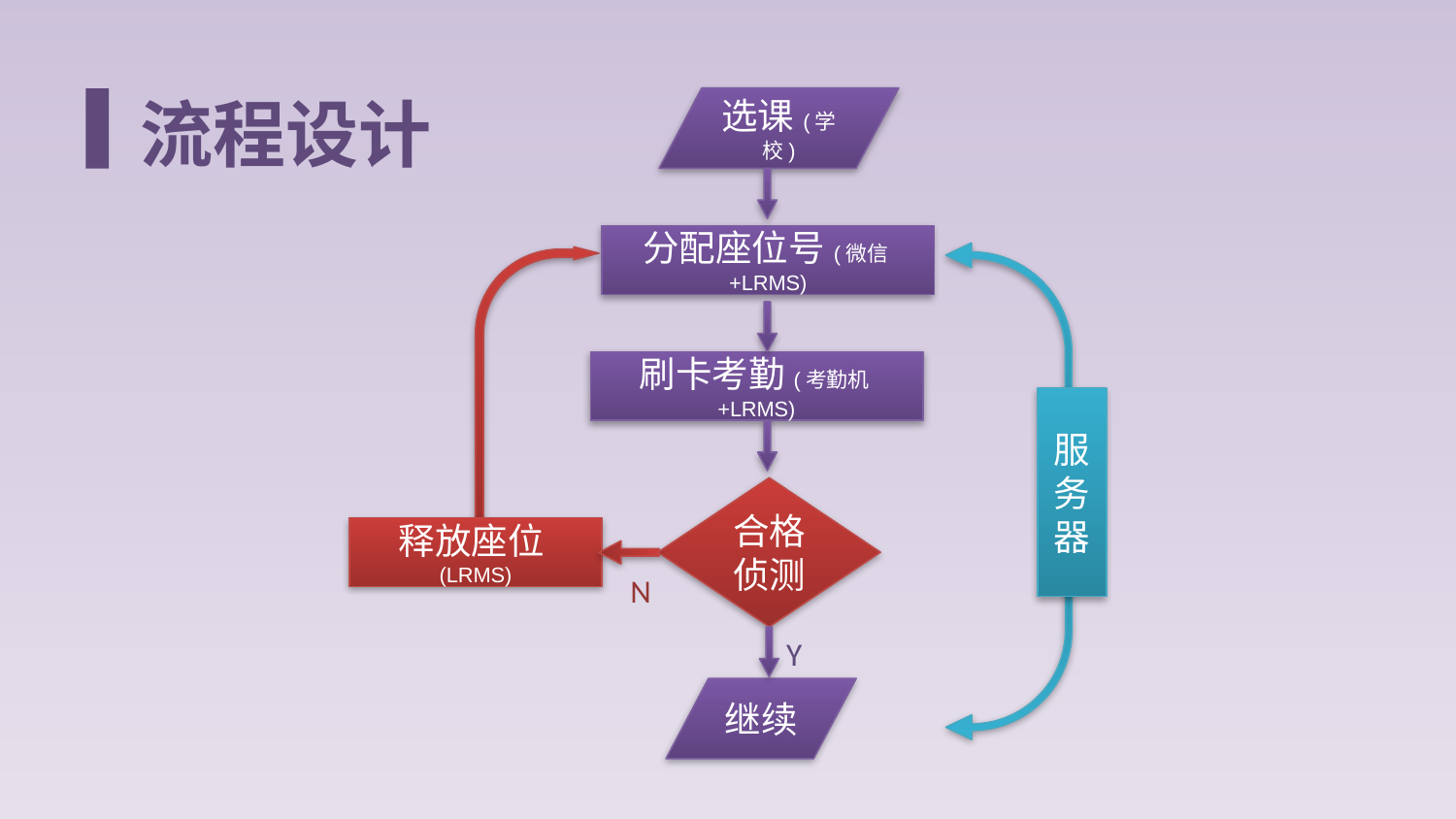

# 流程设计
选课(学校)

分配座位号(微信+LRMS)

刷卡考勤(考勤机+LRMS)

合格侦测
释放座位(LRMS)

继续

服务器

N
Y